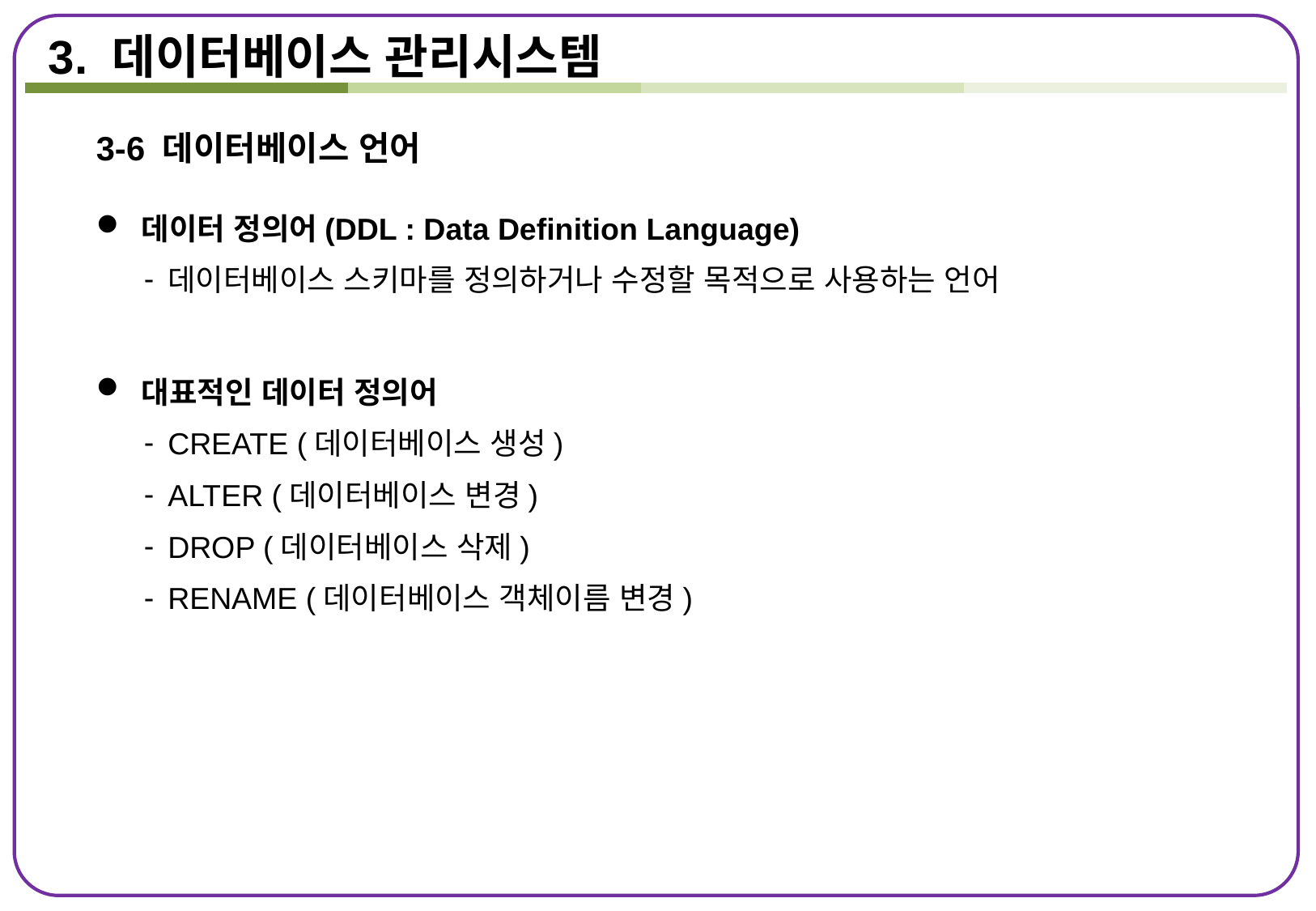

3. 데이터베이스 관리시스템
3-6 데이터베이스 언어
데이터 정의어(DDL : Data Definition Language)
데이터베이스 스키마를 정의하거나 수정할 목적으로 사용하는 언어

대표적인 데이터 정의어
CREATE (데이터베이스 생성)
ALTER (데이터베이스 변경)
DROP (데이터베이스 삭제)
RENAME (데이터베이스 객체이름 변경)